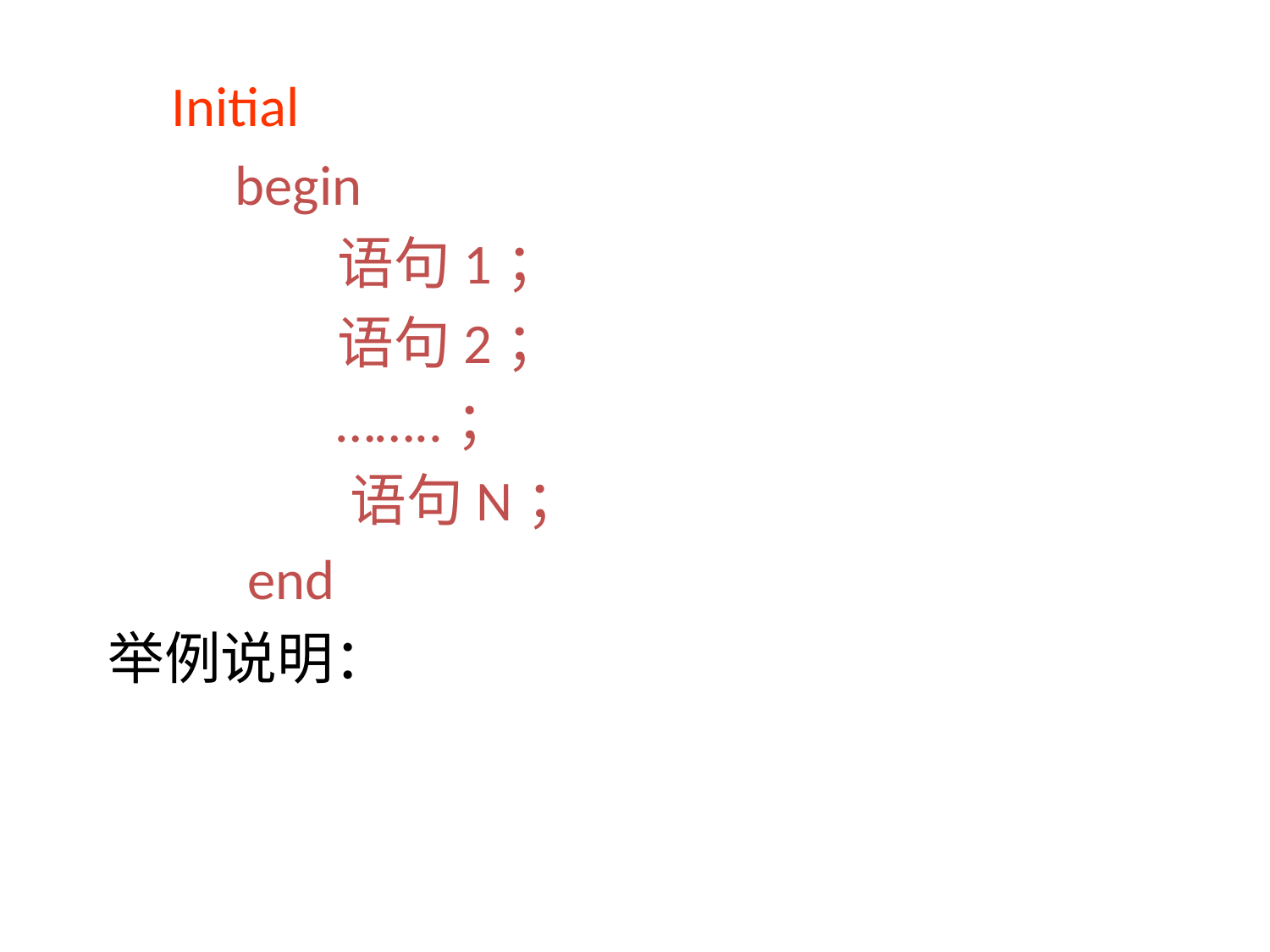

Initial
          begin
                 语句1；
                 语句2；
                  ……..；
                  语句N；
           end
举例说明：